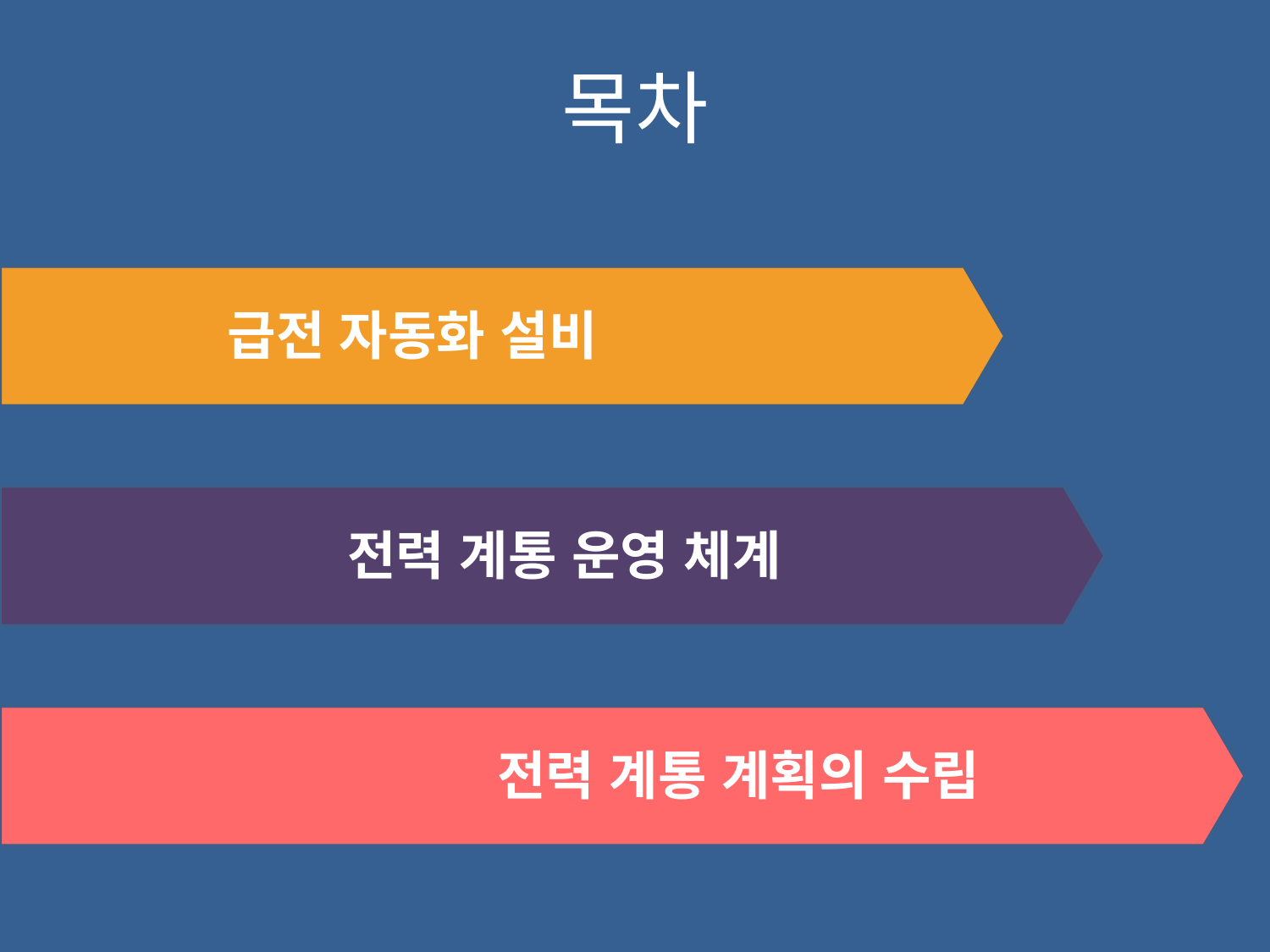

# 목차

급전 자동화 설비

전력 계통 운영 체계

전력 계통 계획의 수립